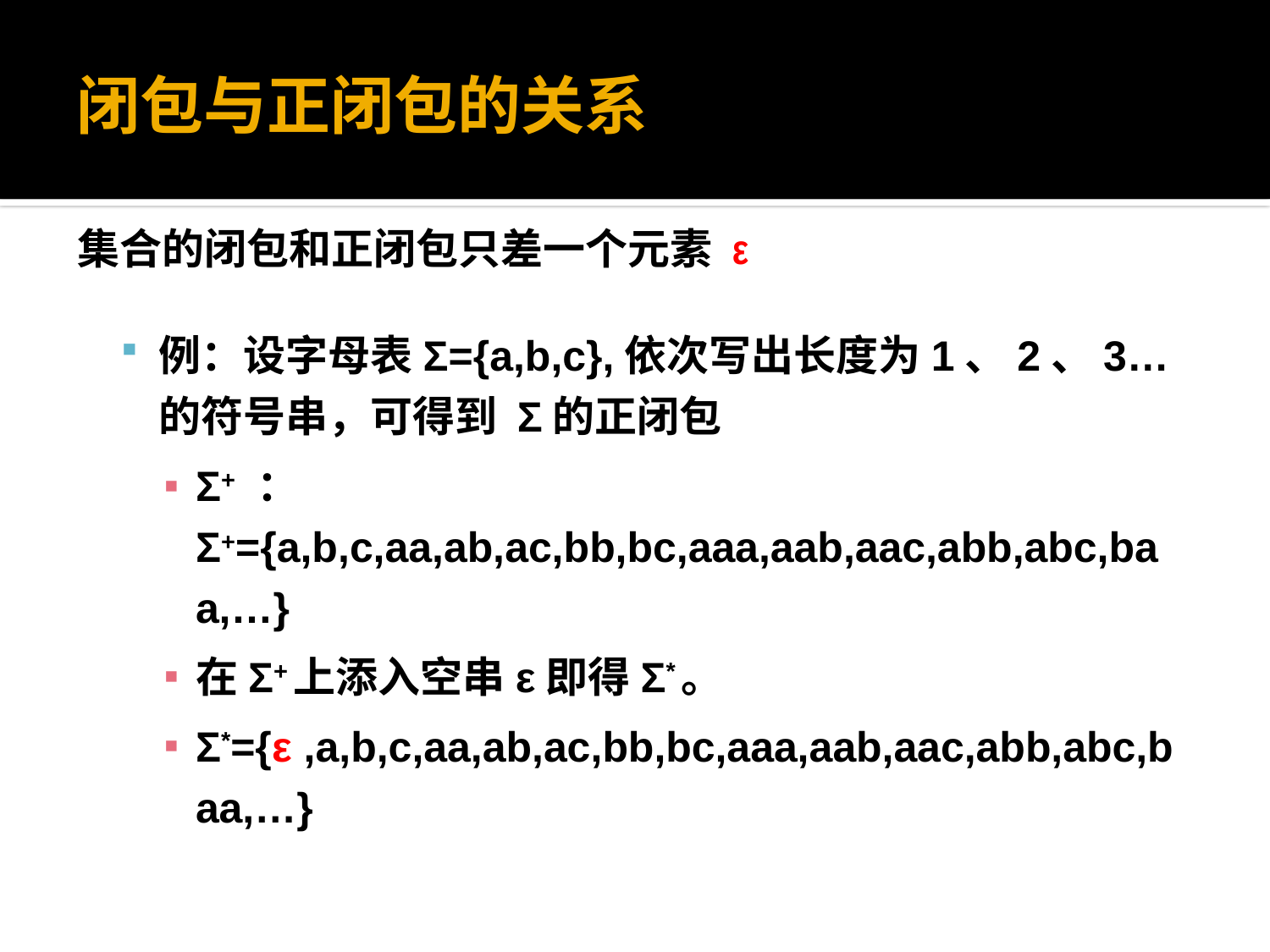

# 闭包与正闭包的关系
集合的闭包和正闭包只差一个元素 ε
例：设字母表Σ={a,b,c},依次写出长度为1、2、3…的符号串，可得到 Σ的正闭包
Σ+ ：Σ+={a,b,c,aa,ab,ac,bb,bc,aaa,aab,aac,abb,abc,baa,…}
在Σ+上添入空串ε即得Σ*。
Σ*={ε ,a,b,c,aa,ab,ac,bb,bc,aaa,aab,aac,abb,abc,baa,…}